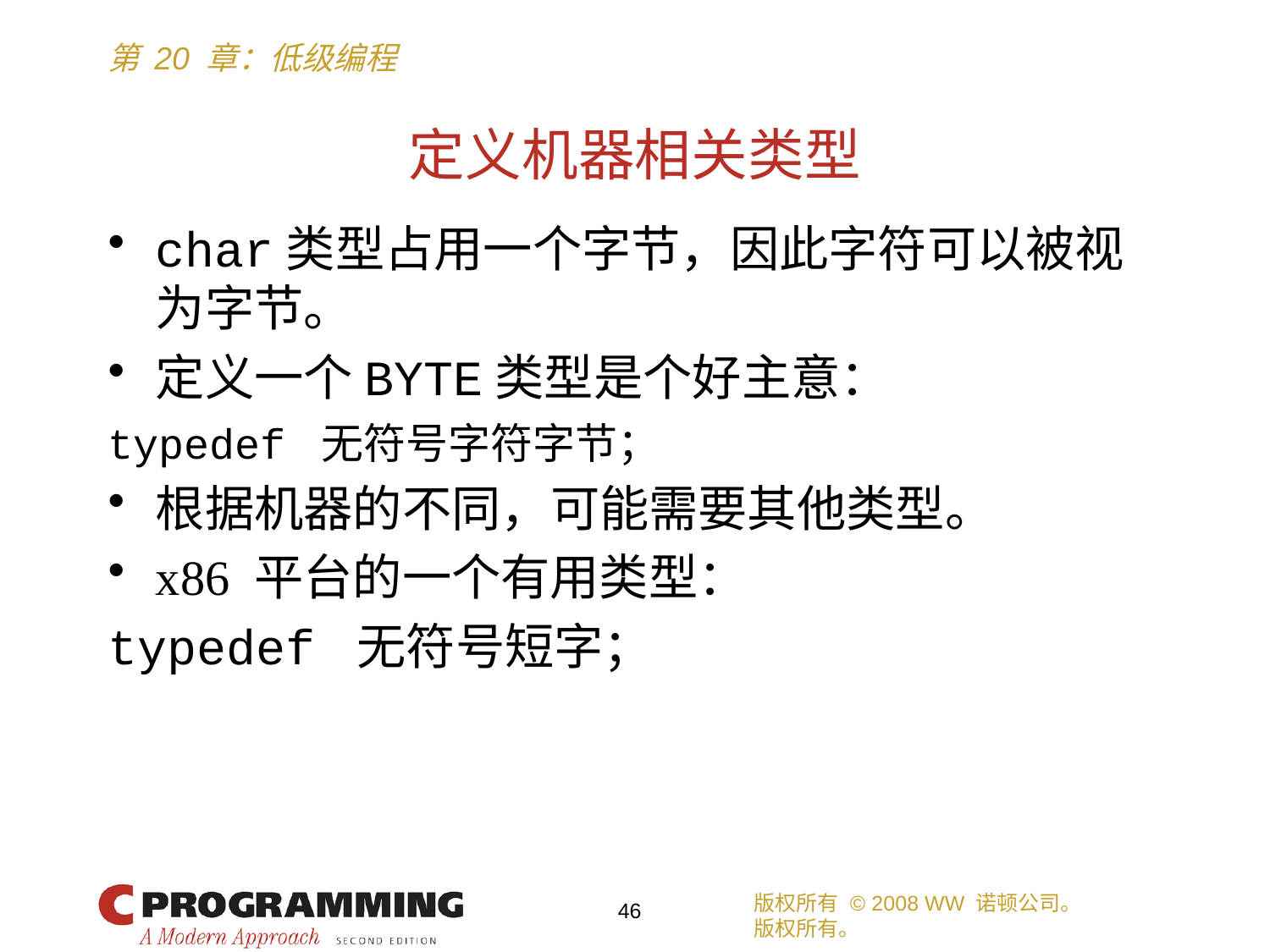

# 定义机器相关类型
char类型占用一个字节，因此字符可以被视为字节。
定义一个BYTE类型是个好主意：
typedef 无符号字符字节；
根据机器的不同，可能需要其他类型。
x86 平台的一个有用类型：
typedef 无符号短字；

版权所有 © 2008 WW 诺顿公司。
版权所有。
46